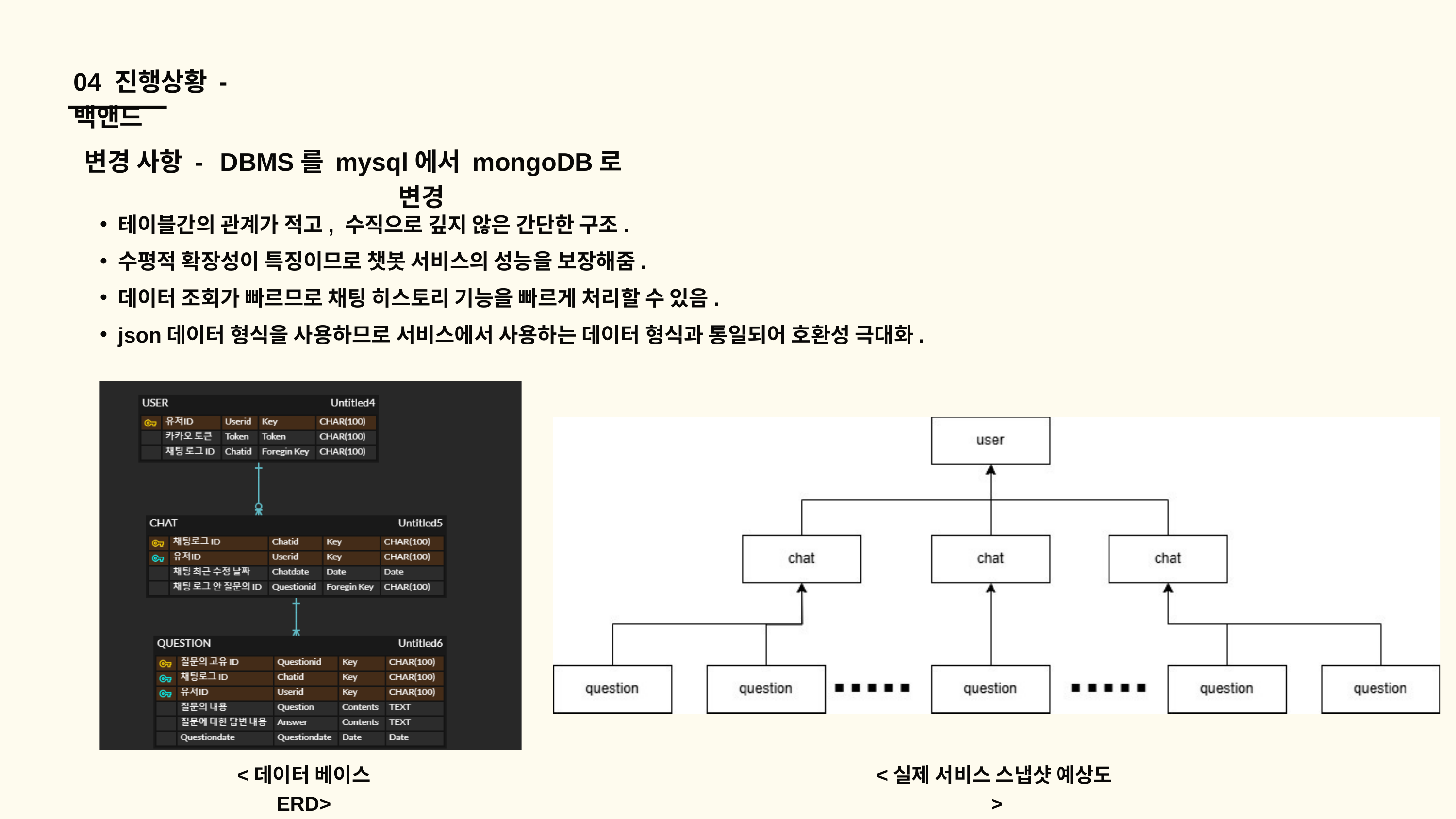

04 진행상황 - 백앤드

변경 사항 -
DBMS를 mysql에서 mongoDB로 변경
테이블간의 관계가 적고, 수직으로 깊지 않은 간단한 구조.
수평적 확장성이 특징이므로 챗봇 서비스의 성능을 보장해줌.
데이터 조회가 빠르므로 채팅 히스토리 기능을 빠르게 처리할 수 있음.
json데이터 형식을 사용하므로 서비스에서 사용하는 데이터 형식과 통일되어 호환성 극대화.

<데이터 베이스 ERD>
<실제 서비스 스냅샷 예상도>